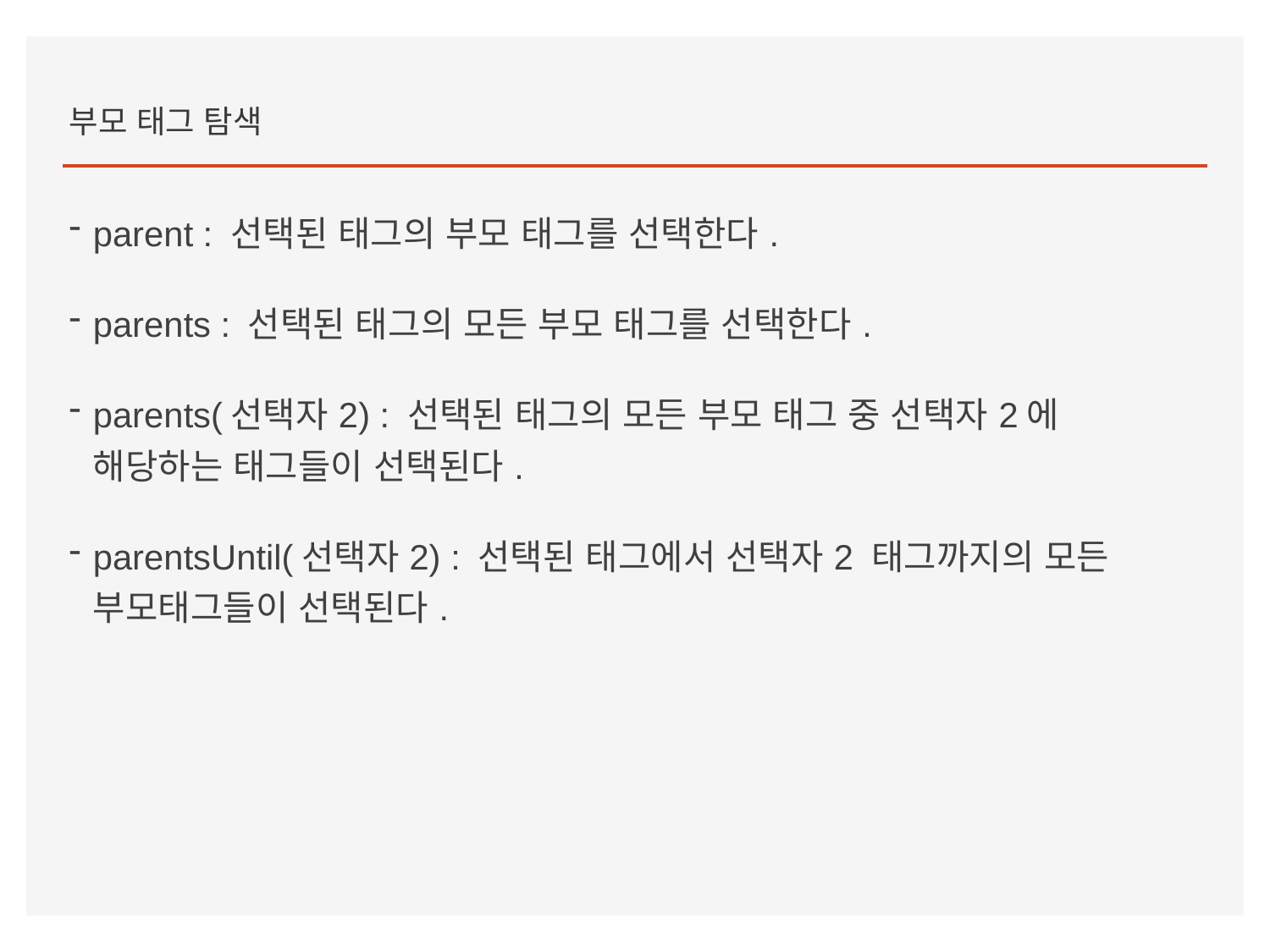

부모 태그 탐색
parent : 선택된 태그의 부모 태그를 선택한다.
parents : 선택된 태그의 모든 부모 태그를 선택한다.
parents(선택자2) : 선택된 태그의 모든 부모 태그 중 선택자2에 해당하는 태그들이 선택된다.
parentsUntil(선택자2) : 선택된 태그에서 선택자2 태그까지의 모든 부모태그들이 선택된다.